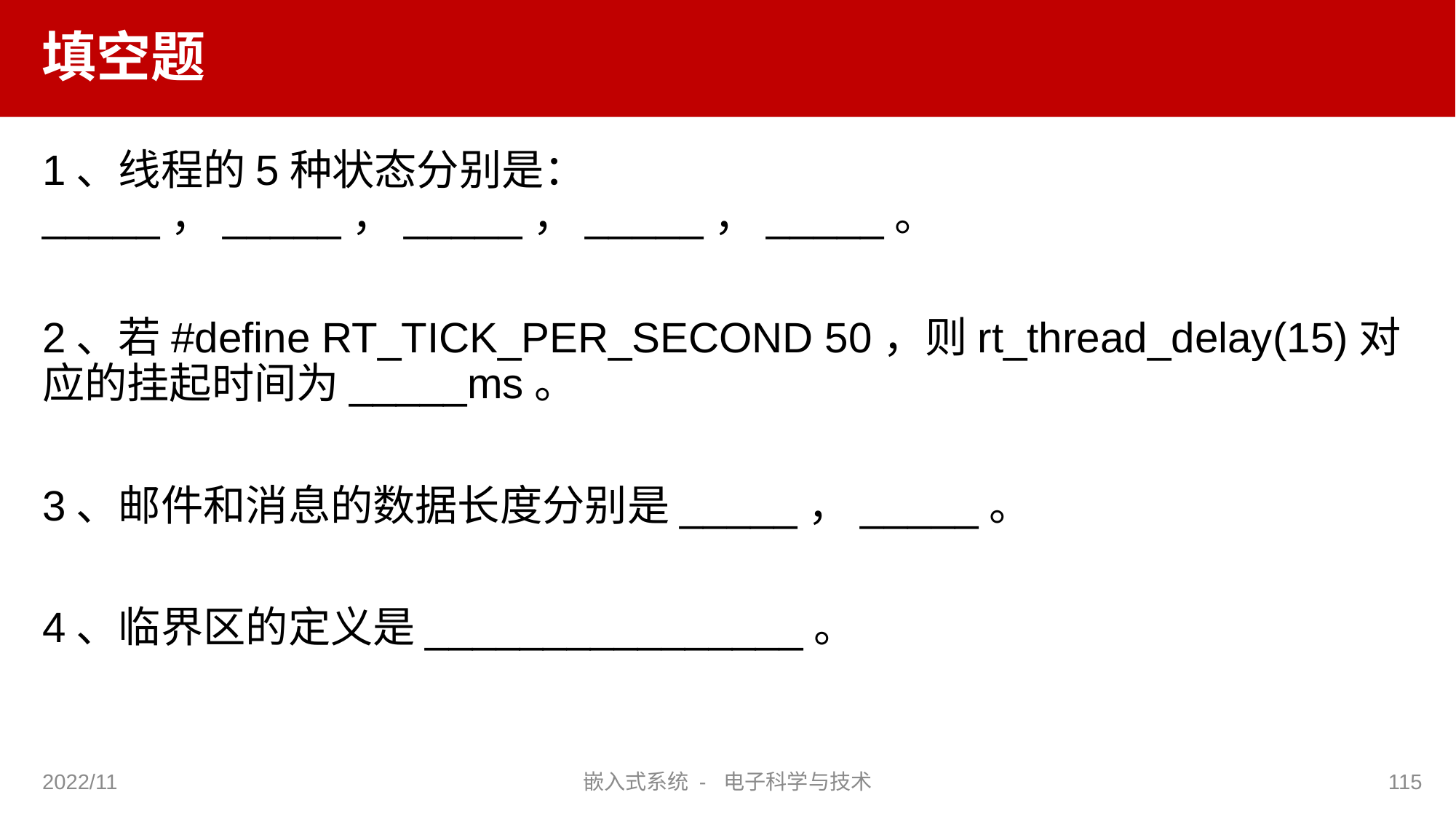

# 填空题
1、线程的5种状态分别是：_____，_____，_____，_____，_____。

2、若#define RT_TICK_PER_SECOND 50，则rt_thread_delay(15)对应的挂起时间为_____ms。

3、邮件和消息的数据长度分别是_____，_____。

4、临界区的定义是________________。

2022/11
嵌入式系统 -  电子科学与技术
115